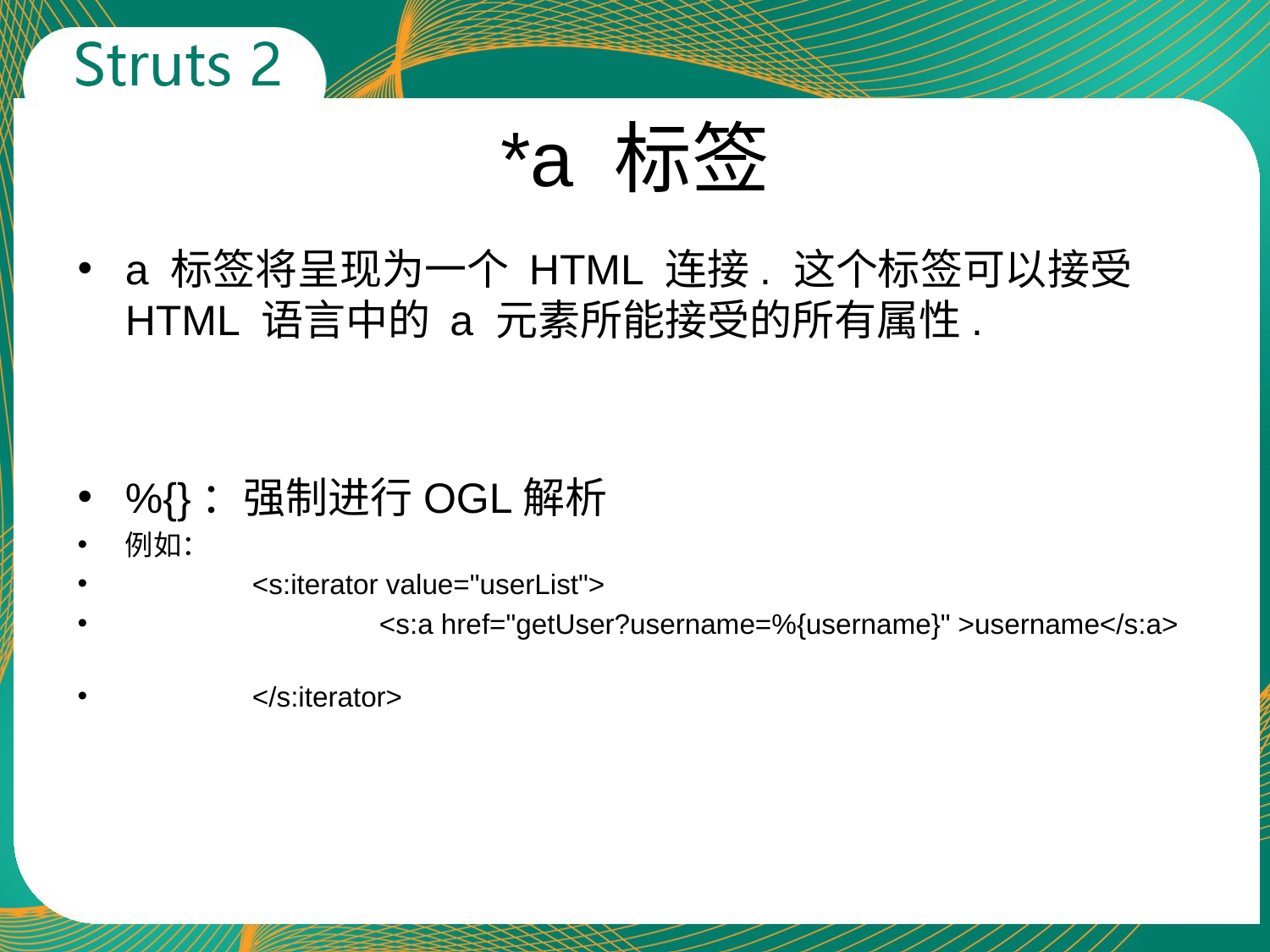

# *a 标签
a 标签将呈现为一个 HTML 连接. 这个标签可以接受 HTML 语言中的 a 元素所能接受的所有属性.

%{}：强制进行OGL解析
例如：
	<s:iterator value="userList">
		<s:a href="getUser?username=%{username}" >username</s:a>
	</s:iterator>